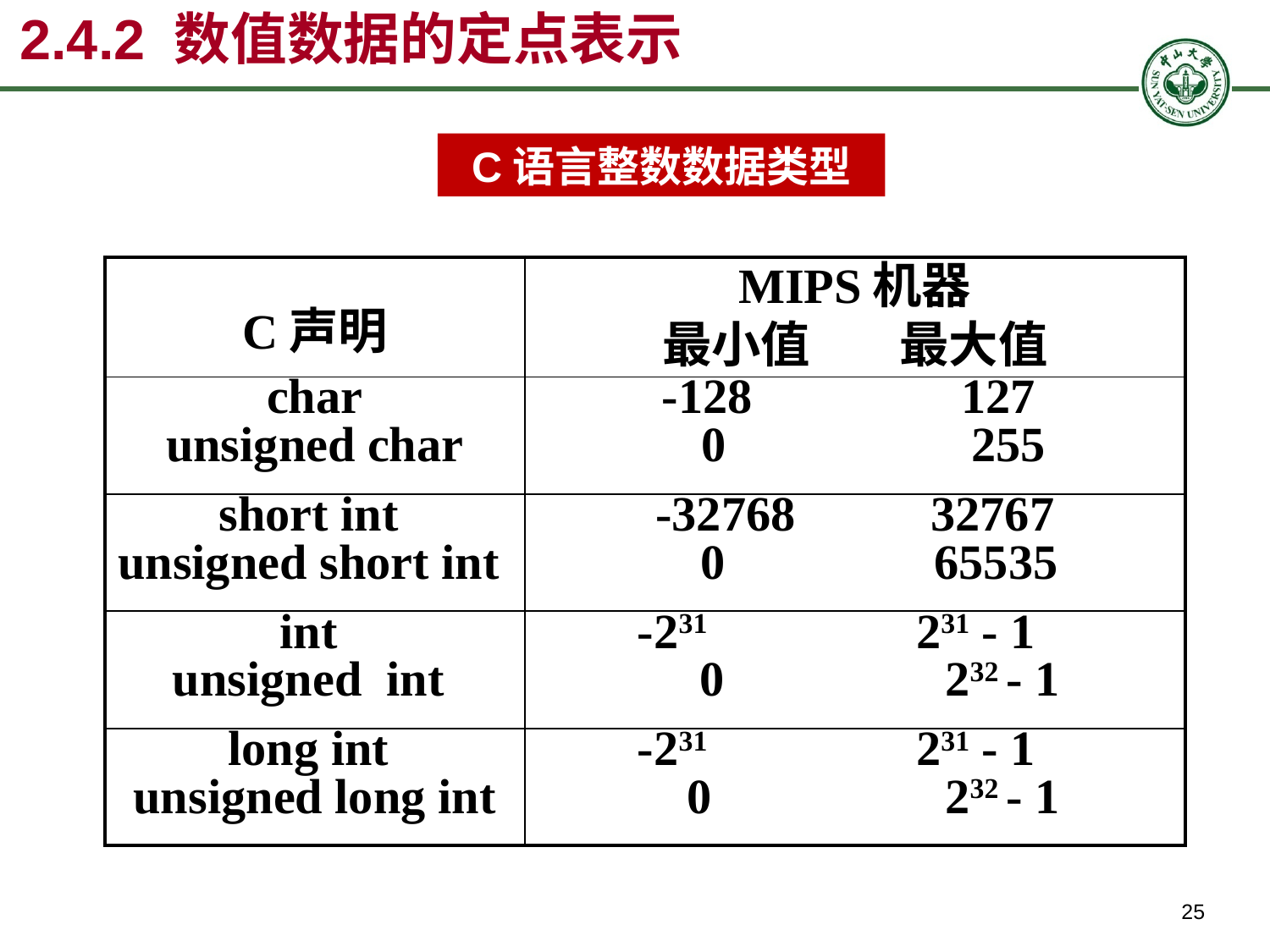

# 2.4.2 数值数据的定点表示
C语言整数数据类型
| C声明 | MIPS机器 最小值 最大值 |
| --- | --- |
| char unsigned char | -128 127 0 255 |
| short int unsigned short int | -32768 32767 0 65535 |
| int unsigned int | -231 231 - 1 0 232 - 1 |
| long int unsigned long int | -231 231 - 1 0 232 - 1 |